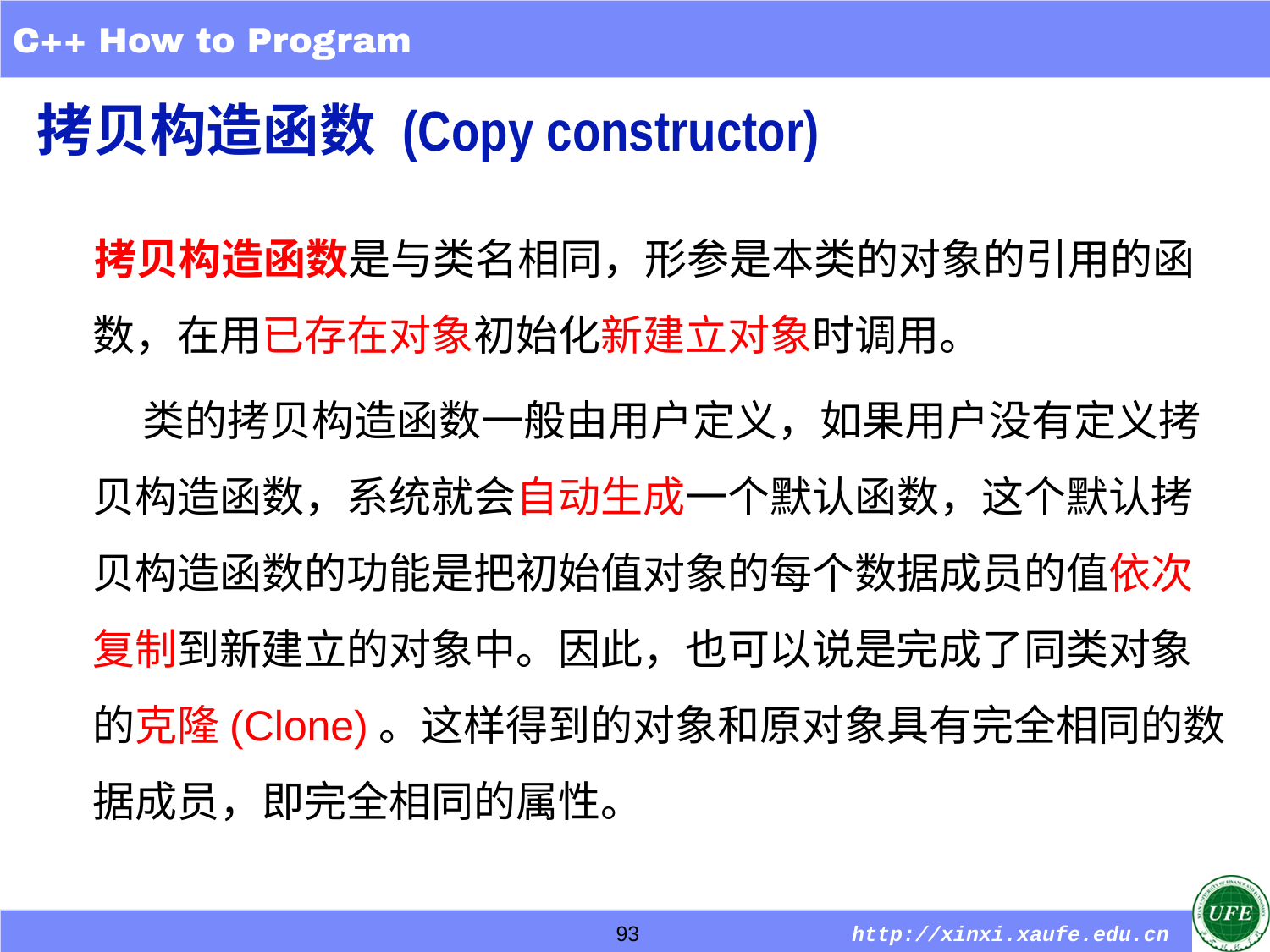

# 拷贝构造函数 (Copy constructor)
     拷贝构造函数是与类名相同，形参是本类的对象的引用的函数，在用已存在对象初始化新建立对象时调用。
          类的拷贝构造函数一般由用户定义，如果用户没有定义拷贝构造函数，系统就会自动生成一个默认函数，这个默认拷贝构造函数的功能是把初始值对象的每个数据成员的值依次复制到新建立的对象中。因此，也可以说是完成了同类对象的克隆(Clone)。这样得到的对象和原对象具有完全相同的数据成员，即完全相同的属性。

93